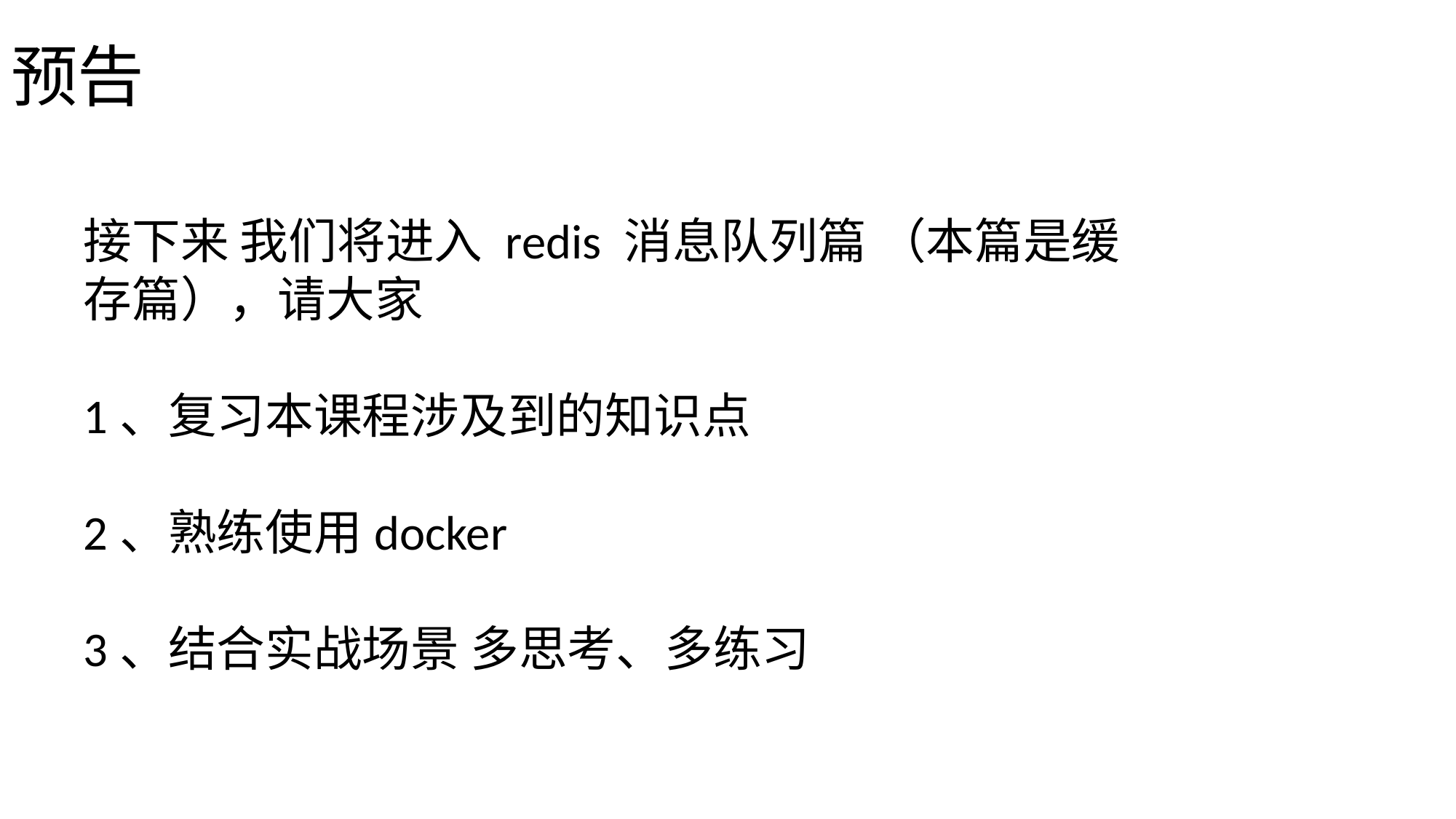

# 预告
接下来 我们将进入 redis 消息队列篇 （本篇是缓存篇），请大家

1、复习本课程涉及到的知识点

2、熟练使用docker

3、结合实战场景 多思考、多练习